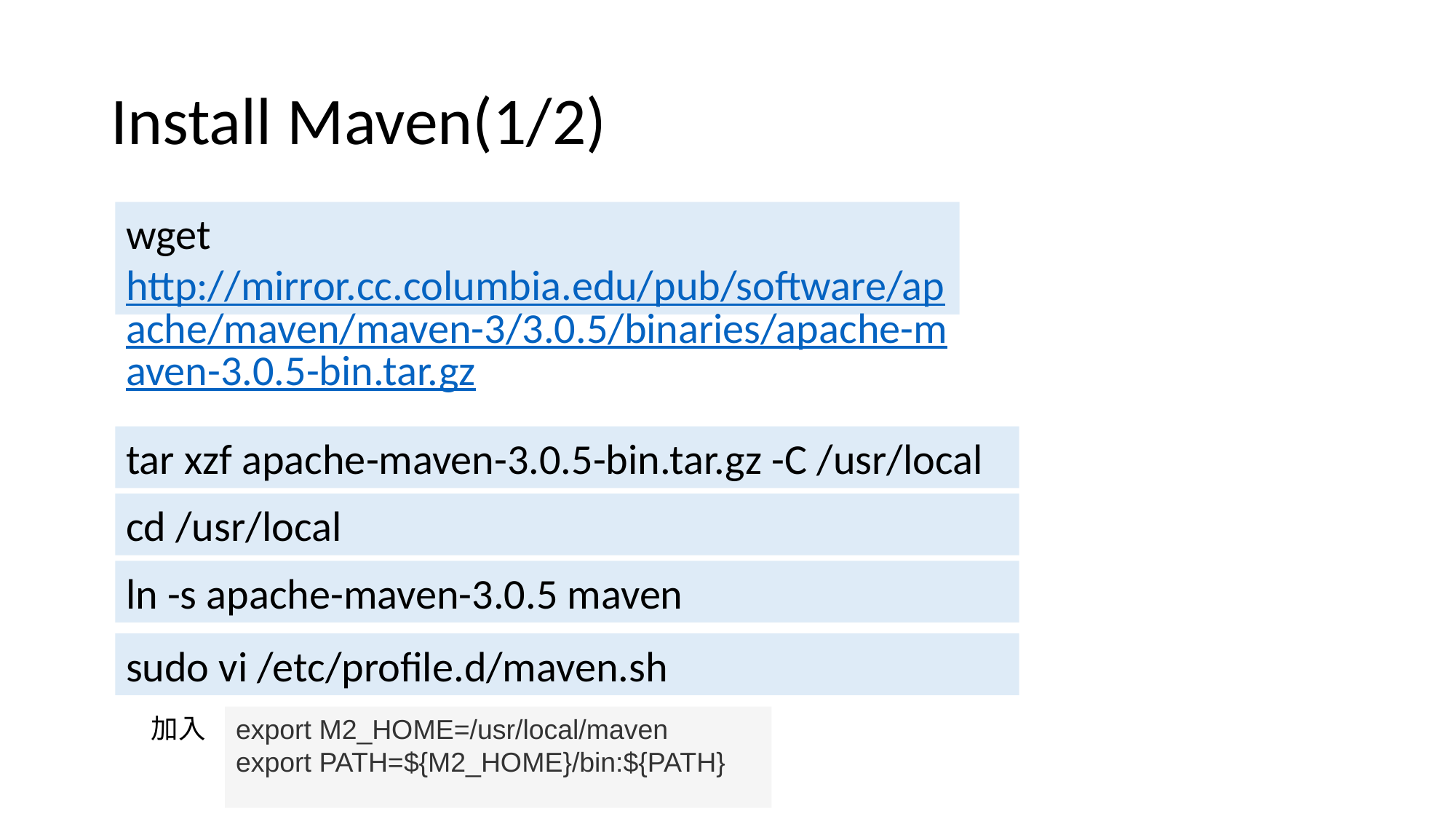

# Install Maven(1/2)
wget http://mirror.cc.columbia.edu/pub/software/apache/maven/maven-3/3.0.5/binaries/apache-maven-3.0.5-bin.tar.gz
tar xzf apache-maven-3.0.5-bin.tar.gz -C /usr/local
cd /usr/local
ln -s apache-maven-3.0.5 maven
sudo vi /etc/profile.d/maven.sh
加入
export M2_HOME=/usr/local/maven
export PATH=${M2_HOME}/bin:${PATH}